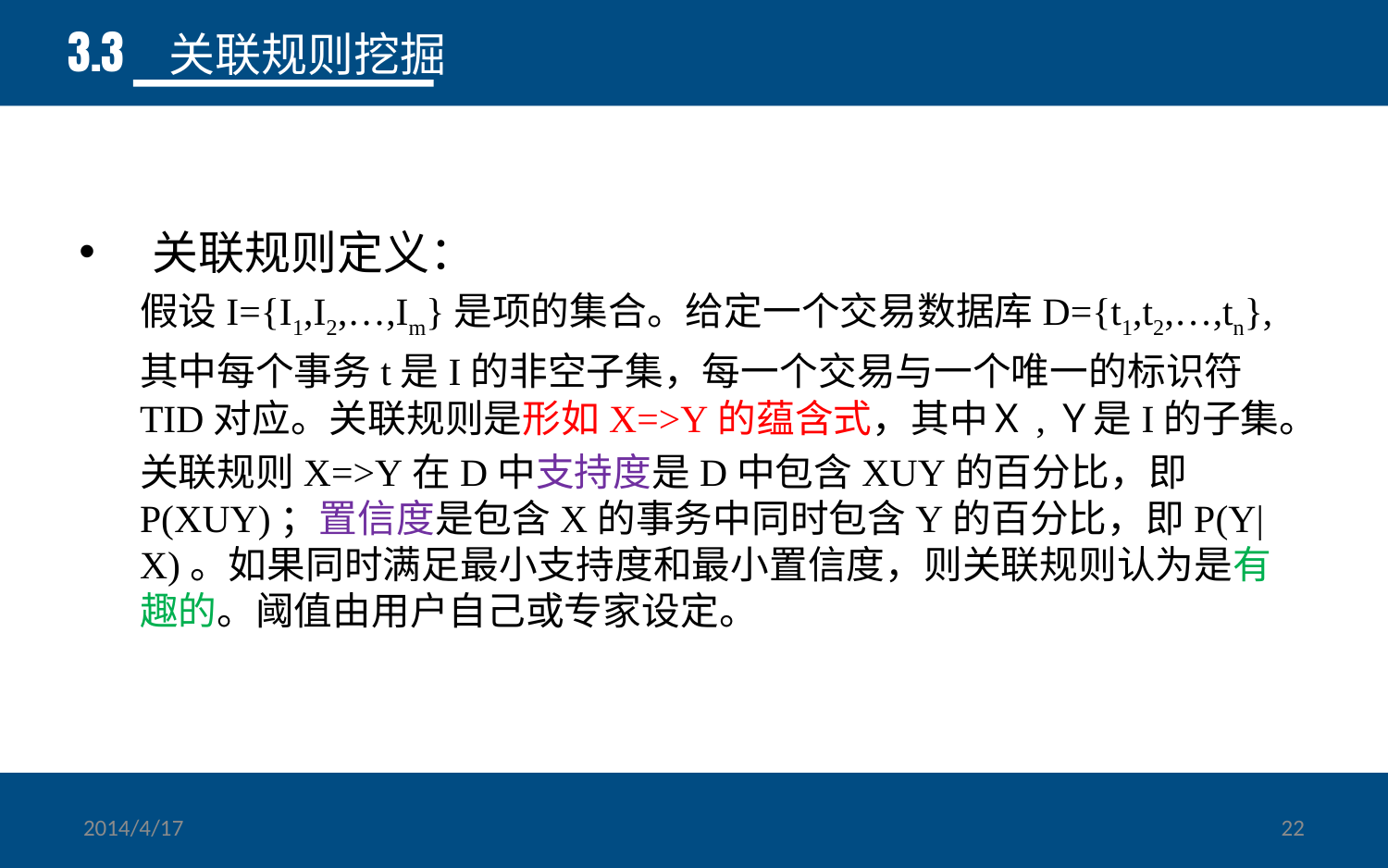

3.3   关联规则挖掘

 关联规则定义：
假设I={I1,I2,…,Im}是项的集合。给定一个交易数据库D={t1,t2,…,tn},
其中每个事务t是I的非空子集，每一个交易与一个唯一的标识符TID对应。关联规则是形如X=>Y的蕴含式，其中Ｘ,Ｙ是I的子集。
关联规则X=>Y在D中支持度是D中包含XUY的百分比，即P(XUY)；置信度是包含X的事务中同时包含Y的百分比，即P(Y|X)。如果同时满足最小支持度和最小置信度，则关联规则认为是有趣的。阈值由用户自己或专家设定。
2014/4/17
22